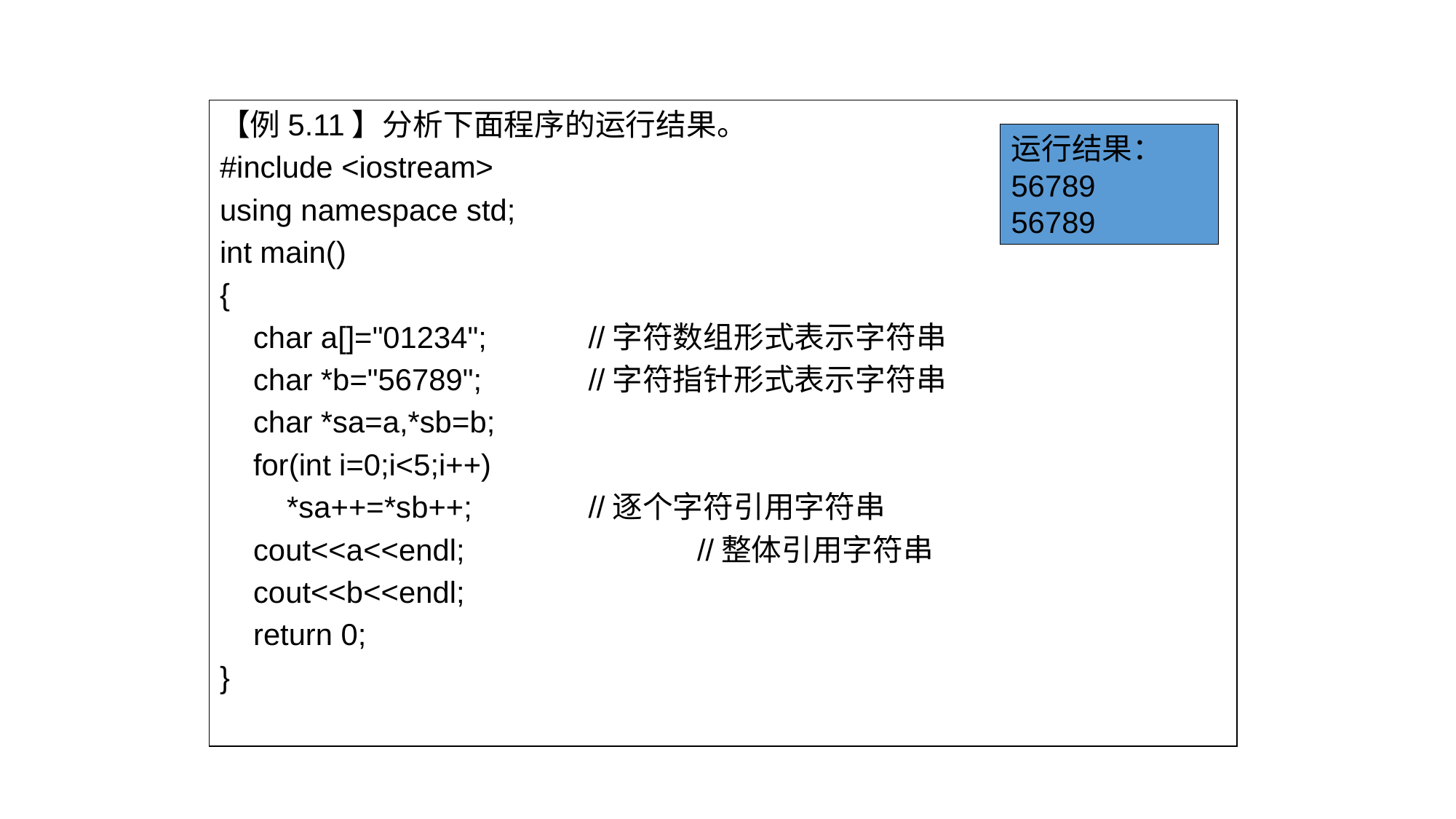

【例5.11】分析下面程序的运行结果。
#include <iostream>
using namespace std;
int main()
{
    char a[]="01234";         	//字符数组形式表示字符串
    char *b="56789";         	//字符指针形式表示字符串
    char *sa=a,*sb=b;
    for(int i=0;i<5;i++)
        *sa++=*sb++;           	//逐个字符引用字符串
    cout<<a<<endl;          	             //整体引用字符串
    cout<<b<<endl;
    return 0;
}
运行结果：
56789
56789